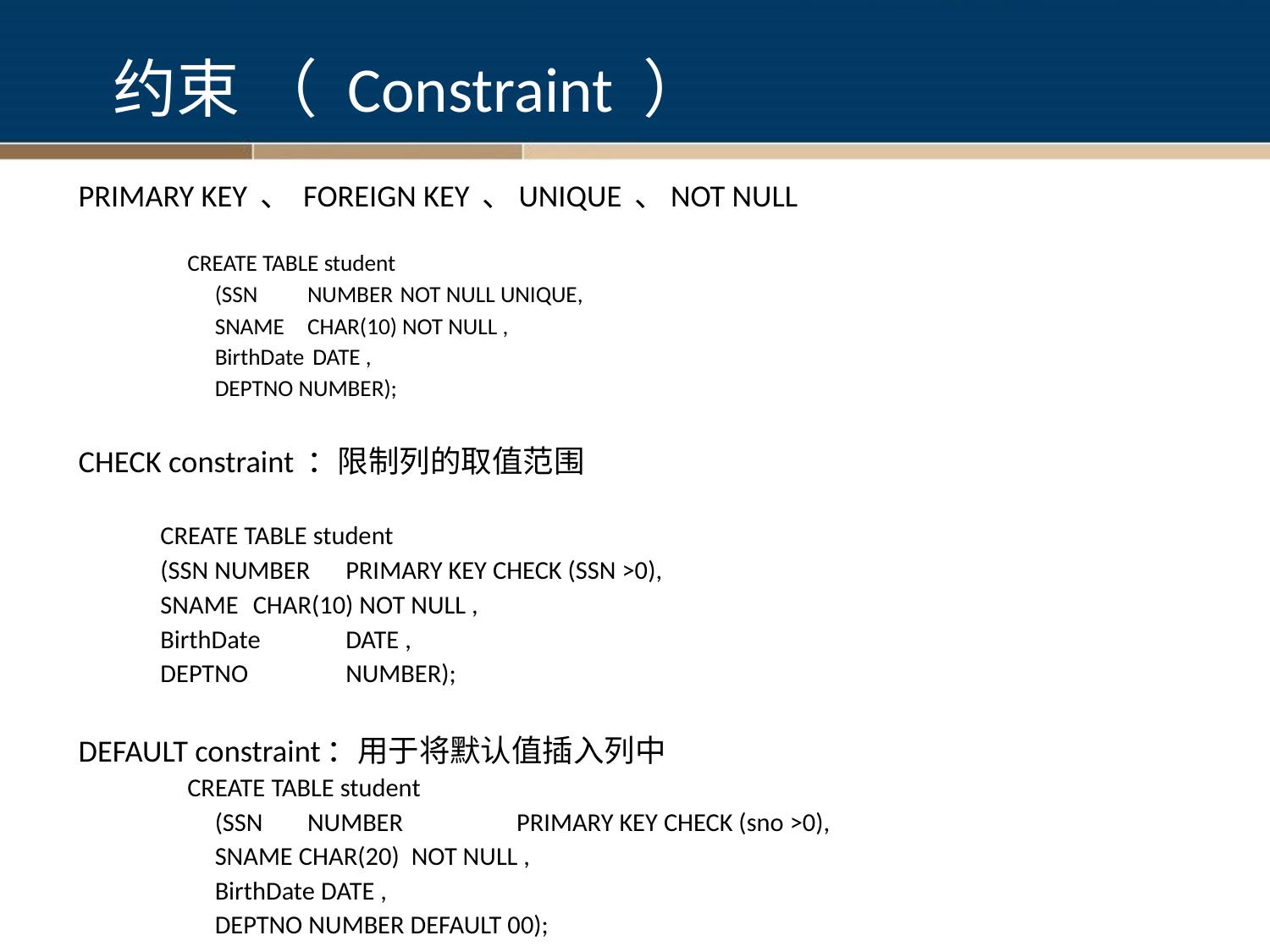

约束 （ Constraint ）
PRIMARY KEY 、 FOREIGN KEY 、UNIQUE 、NOT NULL

CREATE TABLE student
	(SSN	NUMBER	NOT NULL UNIQUE,
	SNAME		CHAR(10) NOT NULL ,
	BirthDate	 DATE ,
	DEPTNO NUMBER);

CHECK constraint ：限制列的取值范围

 	CREATE TABLE student
	(SSN NUMBER	PRIMARY KEY CHECK (SSN >0),
	SNAME		CHAR(10) NOT NULL ,
	BirthDate 	DATE ,
	DEPTNO 	NUMBER);

DEFAULT constraint：用于将默认值插入列中
CREATE TABLE student
	(SSN	NUMBER	    PRIMARY KEY CHECK (sno >0),
	SNAME CHAR(20)  NOT NULL ,
	BirthDate DATE ,
	DEPTNO NUMBER DEFAULT 00);